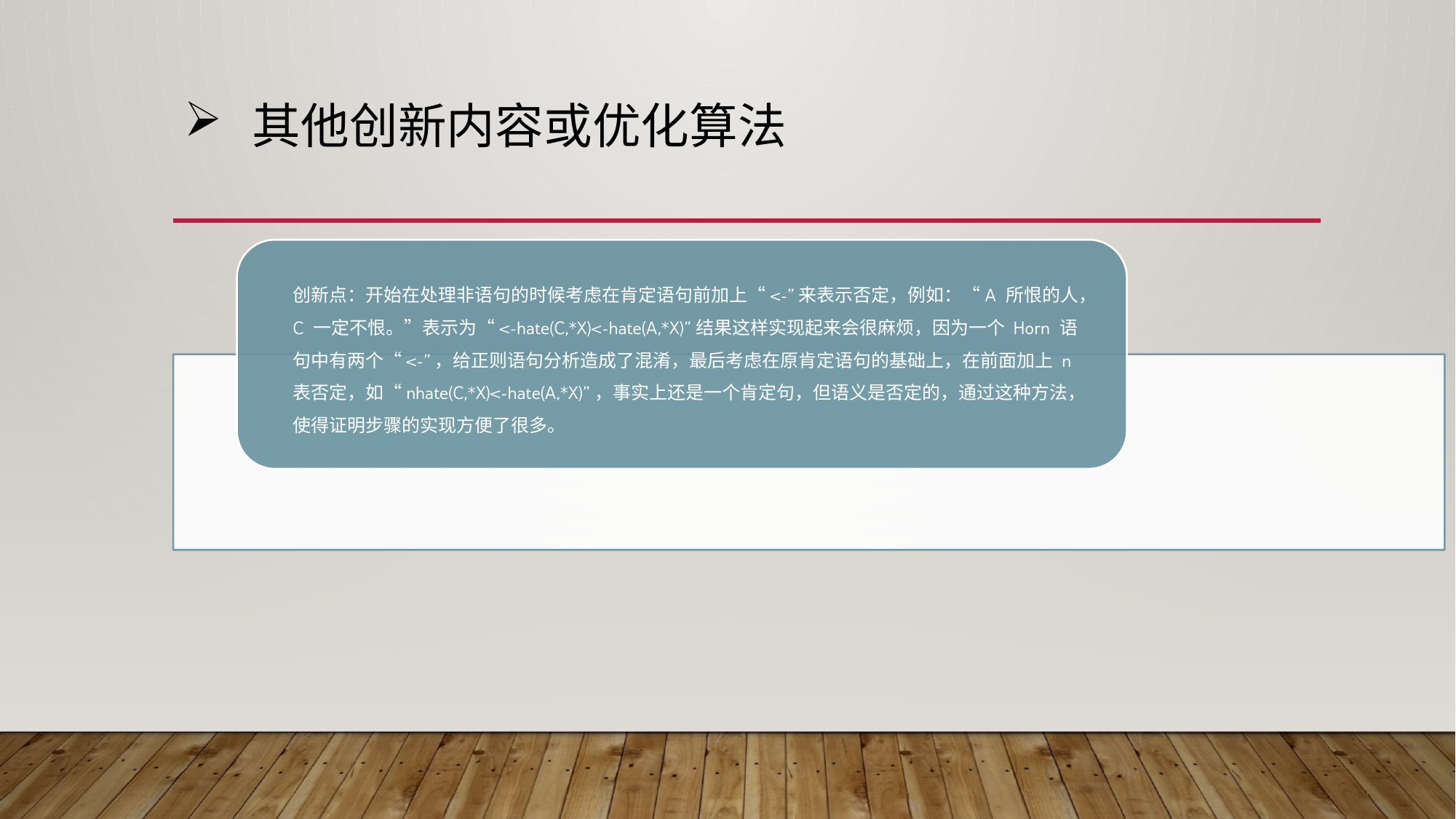

# 其他创新内容或优化算法
创新点：开始在处理非语句的时候考虑在肯定语句前加上“<-”来表示否定，例如：“A 所恨的人，C 一定不恨。”表示为“<-hate(C,*X)<-hate(A,*X)”结果这样实现起来会很麻烦，因为一个 Horn 语句中有两个“<-”，给正则语句分析造成了混淆，最后考虑在原肯定语句的基础上，在前面加上 n 表否定，如“nhate(C,*X)<-hate(A,*X)”，事实上还是一个肯定句，但语义是否定的，通过这种方法，使得证明步骤的实现方便了很多。